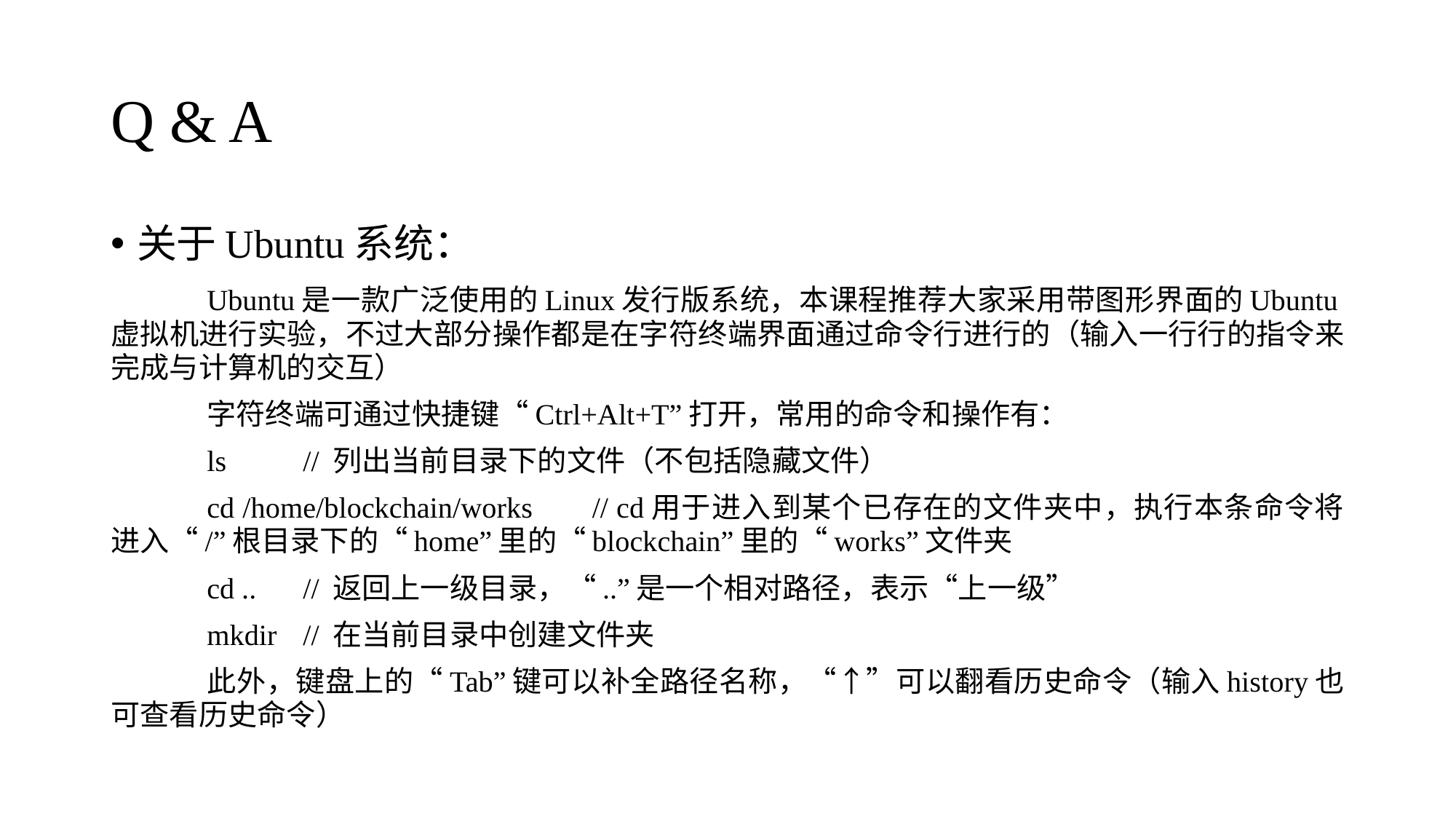

# Q & A
关于Ubuntu系统：
	Ubuntu是一款广泛使用的Linux发行版系统，本课程推荐大家采用带图形界面的Ubuntu虚拟机进行实验，不过大部分操作都是在字符终端界面通过命令行进行的（输入一行行的指令来完成与计算机的交互）
	字符终端可通过快捷键“Ctrl+Alt+T”打开，常用的命令和操作有：
	ls	// 列出当前目录下的文件（不包括隐藏文件）
	cd /home/blockchain/works	// cd用于进入到某个已存在的文件夹中，执行本条命令将进入“/”根目录下的“home”里的“blockchain”里的“works”文件夹
	cd ..	// 返回上一级目录，“..”是一个相对路径，表示“上一级”
	mkdir	// 在当前目录中创建文件夹
	此外，键盘上的“Tab”键可以补全路径名称，“↑”可以翻看历史命令（输入history也可查看历史命令）